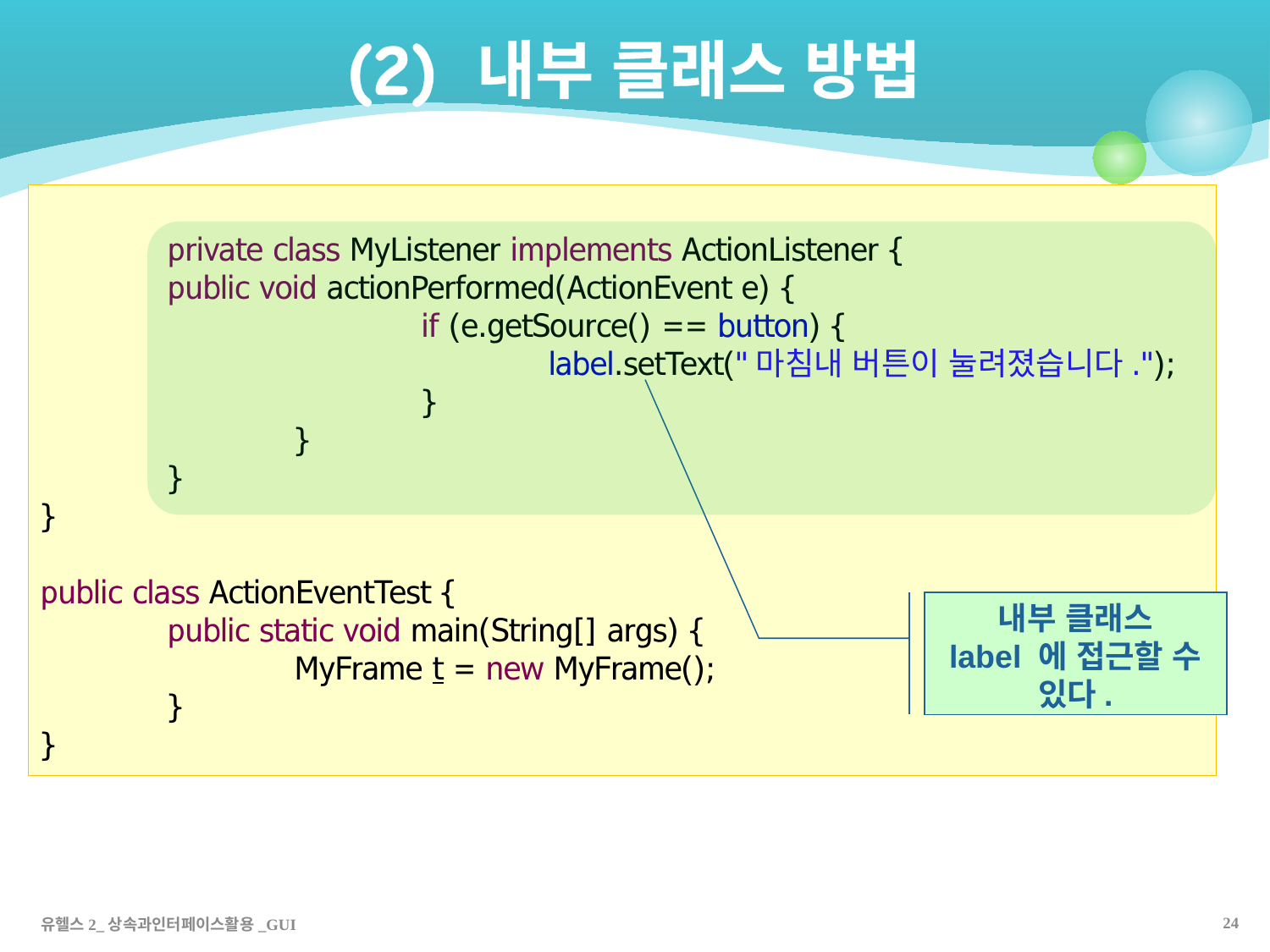

# (2) 내부 클래스 방법

	private class MyListener implements ActionListener {				public void actionPerformed(ActionEvent e) {
			if (e.getSource() == button) {
				label.setText("마침내 버튼이 눌려졌습니다.");
			}
		}
	}
}

public class ActionEventTest {
	public static void main(String[] args) {
		MyFrame t = new MyFrame();
	}
}

내부 클래스
label 에 접근할 수 있다.
24
유헬스2_상속과인터페이스활용_GUI